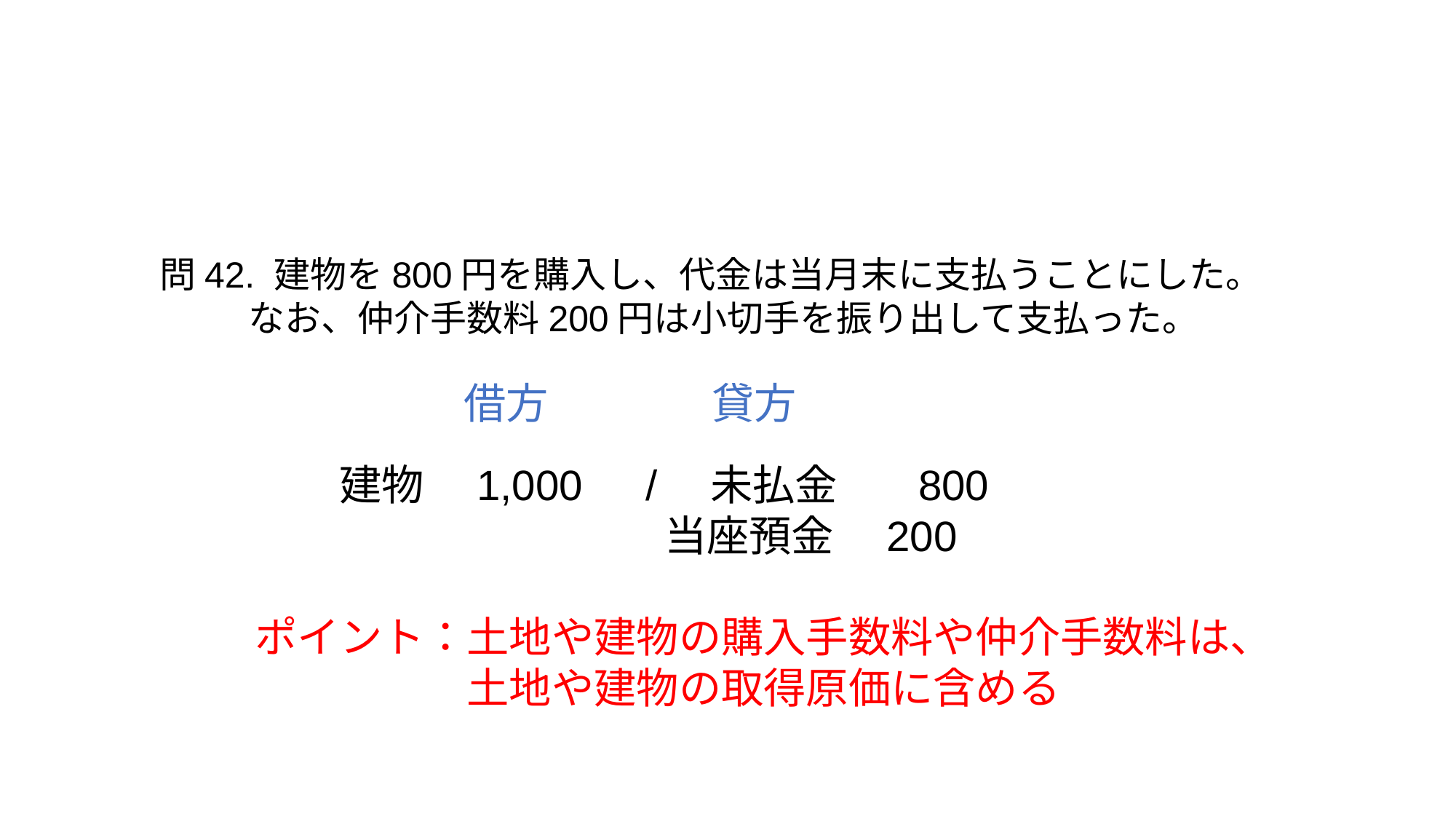

問42. 建物を800円を購入し、代金は当月末に支払うことにした。
　　  なお、仲介手数料200円は小切手を振り出して支払った。
借方
貸方
建物　1,000　/　未払金　   800
　　　　　　　   当座預金　200
ポイント：土地や建物の購入手数料や仲介手数料は、
　　　　　土地や建物の取得原価に含める